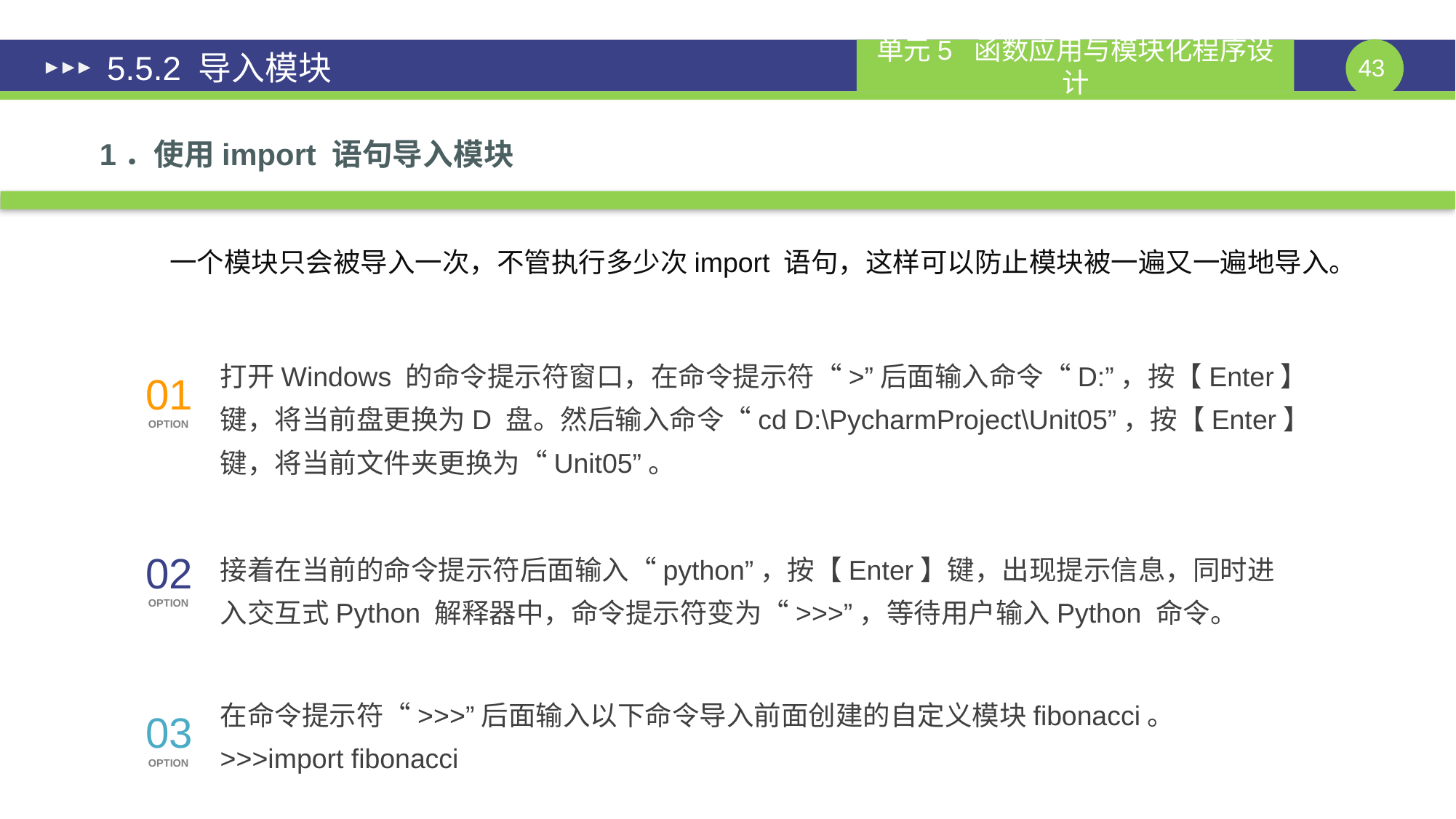

# 5.5.2 导入模块
1．使用import 语句导入模块

一个模块只会被导入一次，不管执行多少次import 语句，这样可以防止模块被一遍又一遍地导入。
打开Windows 的命令提示符窗口，在命令提示符“>”后面输入命令“D:”，按【Enter】键，将当前盘更换为D 盘。然后输入命令“cd D:\PycharmProject\Unit05”，按【Enter】键，将当前文件夹更换为“Unit05”。
01
OPTION
接着在当前的命令提示符后面输入“python”，按【Enter】键，出现提示信息，同时进
入交互式Python 解释器中，命令提示符变为“>>>”，等待用户输入Python 命令。
02
OPTION
在命令提示符“>>>”后面输入以下命令导入前面创建的自定义模块fibonacci。
>>>import fibonacci
03
OPTION